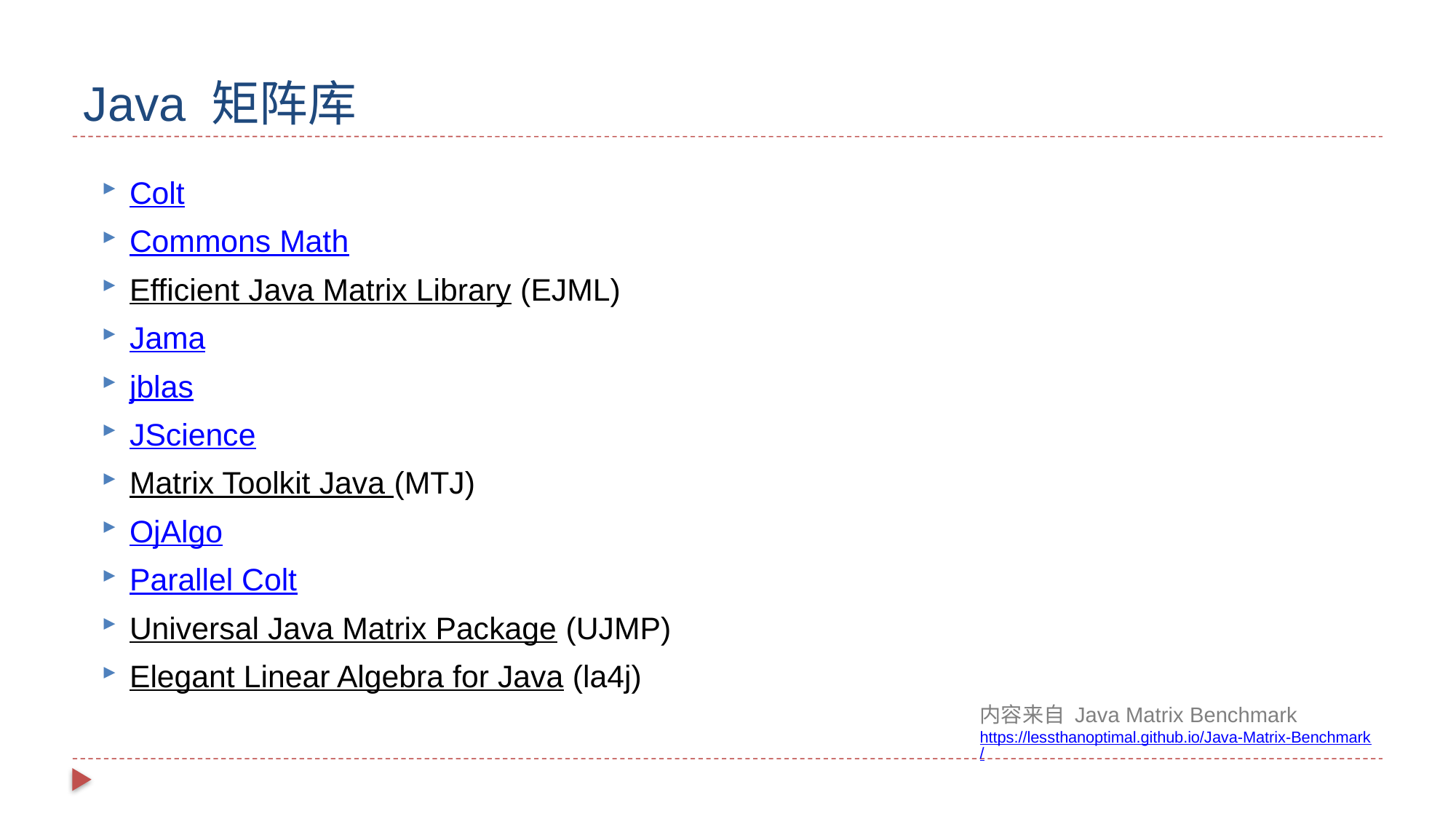

# Java 矩阵库
Colt
Commons Math
Efficient Java Matrix Library (EJML)
Jama
jblas
JScience
Matrix Toolkit Java (MTJ)
OjAlgo
Parallel Colt
Universal Java Matrix Package (UJMP)
Elegant Linear Algebra for Java (la4j)

内容来自 Java Matrix Benchmark
https://lessthanoptimal.github.io/Java-Matrix-Benchmark/